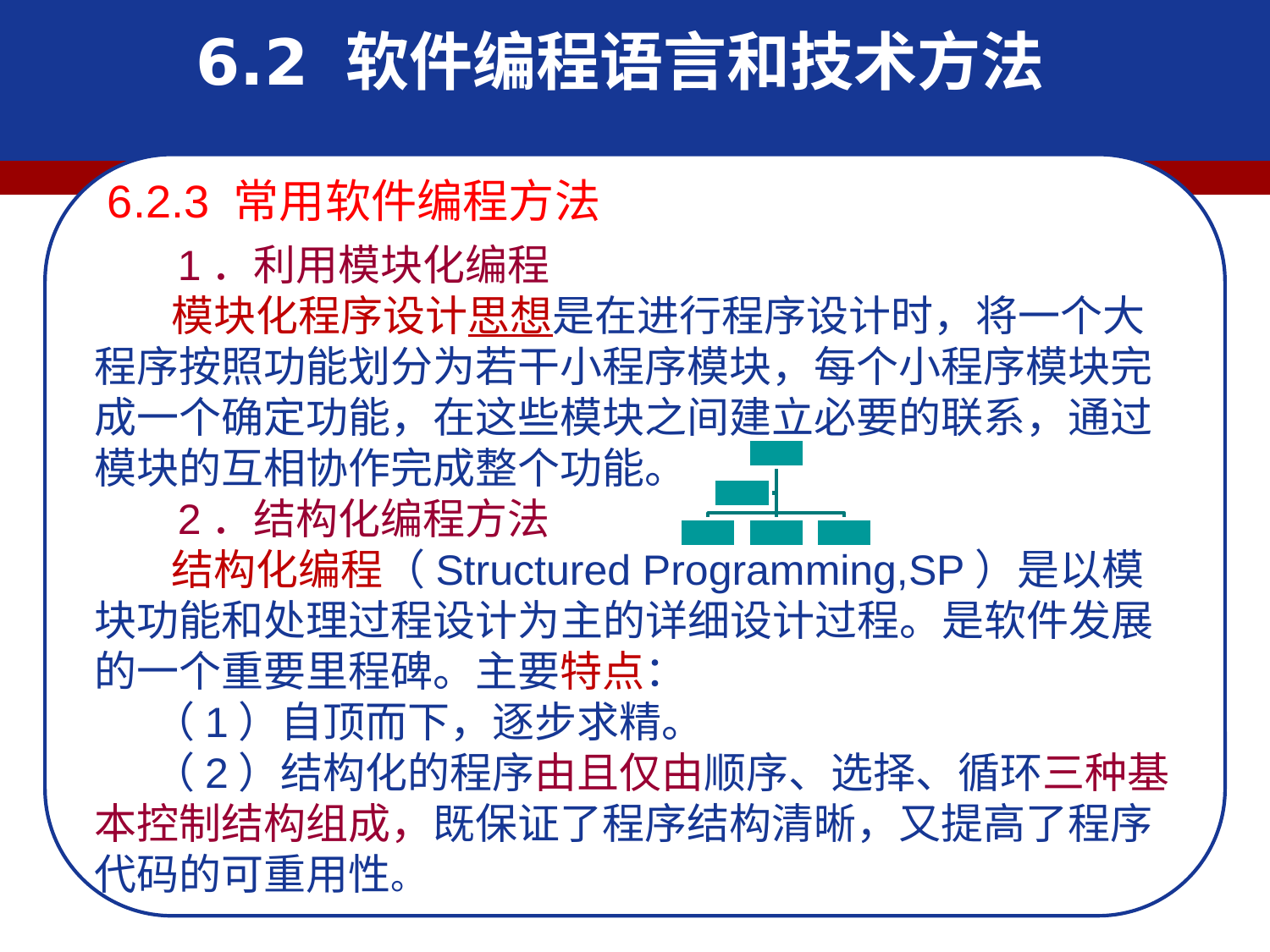

6.2 软件编程语言和技术方法

 6.2.3 常用软件编程方法
       1．利用模块化编程
       模块化程序设计思想是在进行程序设计时，将一个大程序按照功能划分为若干小程序模块，每个小程序模块完成一个确定功能，在这些模块之间建立必要的联系，通过模块的互相协作完成整个功能。
       2．结构化编程方法
       结构化编程（Structured Programming,SP）是以模块功能和处理过程设计为主的详细设计过程。是软件发展的一个重要里程碑。主要特点：
     （1）自顶而下，逐步求精。
     （2）结构化的程序由且仅由顺序、选择、循环三种基本控制结构组成，既保证了程序结构清晰，又提高了程序代码的可重用性。